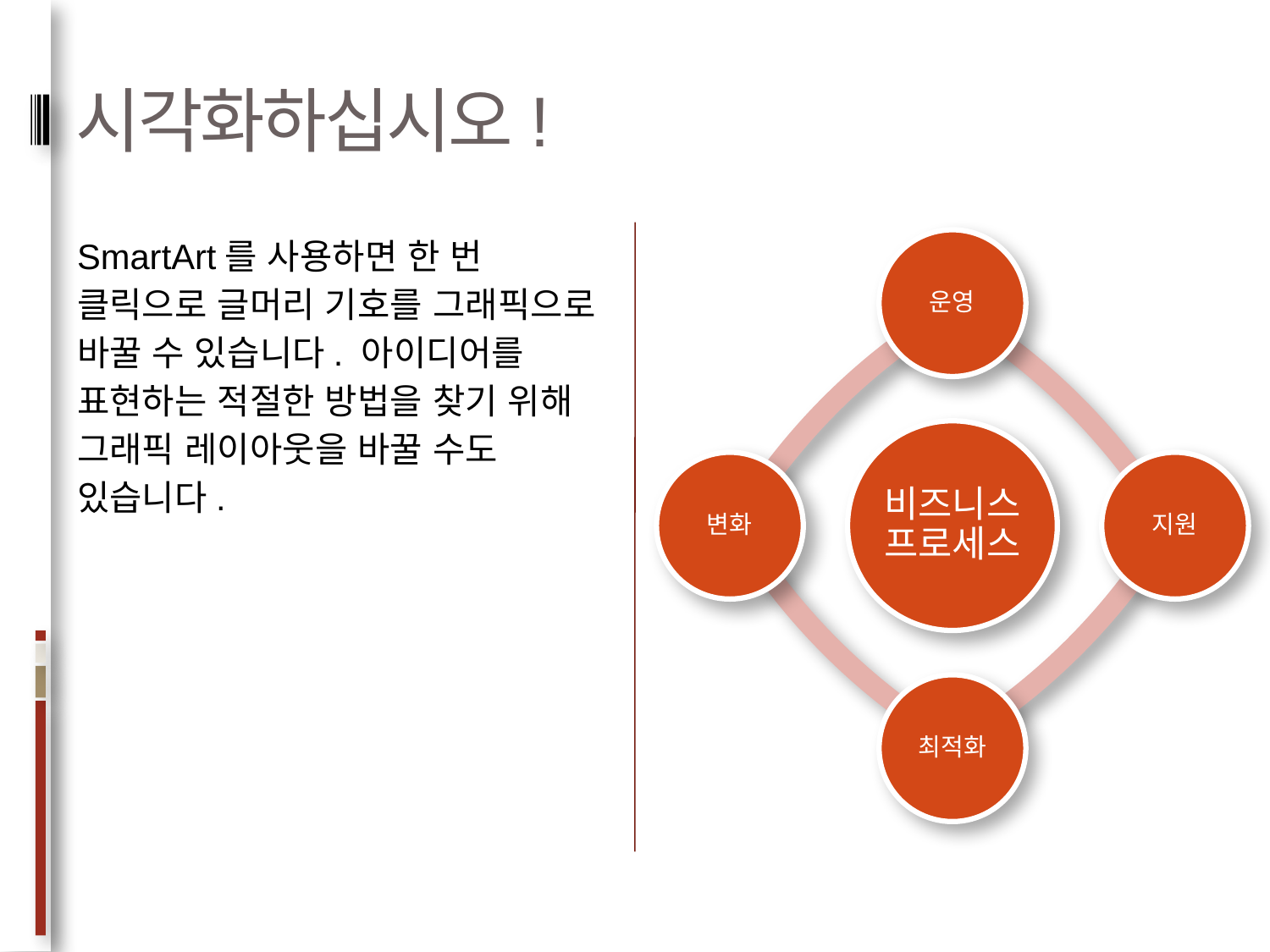

# 시각화하십시오!
비즈니스 프로세스
운영
지원
최적화
변화
SmartArt를 사용하면 한 번 클릭으로 글머리 기호를 그래픽으로 바꿀 수 있습니다. 아이디어를 표현하는 적절한 방법을 찾기 위해 그래픽 레이아웃을 바꿀 수도 있습니다.